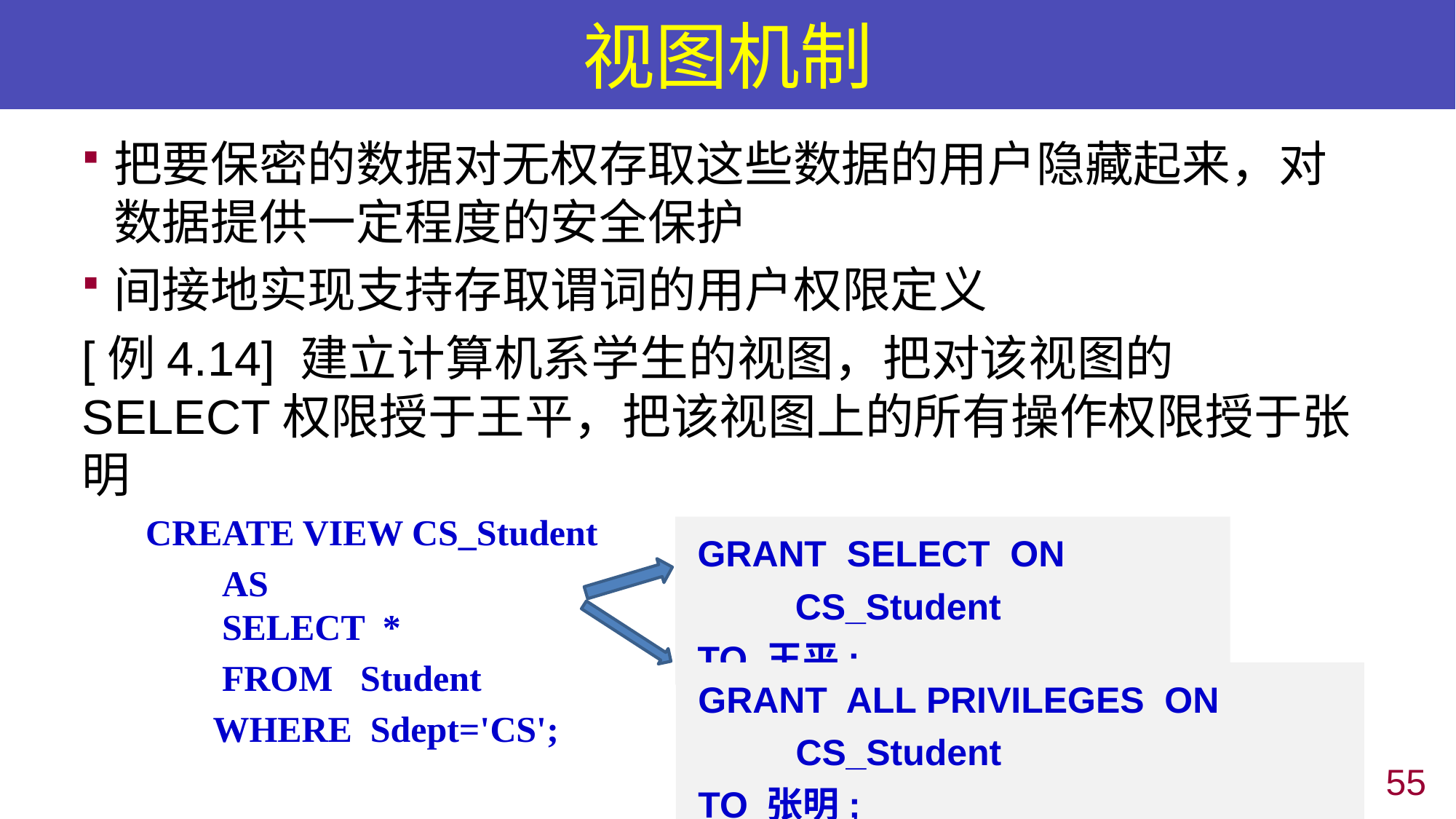

# 视图机制
把要保密的数据对无权存取这些数据的用户隐藏起来，对数据提供一定程度的安全保护
间接地实现支持存取谓词的用户权限定义
[例4.14] 建立计算机系学生的视图，把对该视图的SELECT权限授于王平，把该视图上的所有操作权限授于张明
       CREATE VIEW CS_Student
      AS
      SELECT  *
      FROM   Student
     WHERE  Sdept='CS';
GRANT  SELECT  ON  CS_Student
TO 王平;

GRANT  ALL PRIVILEGES  ON  CS_Student
TO 张明;
55